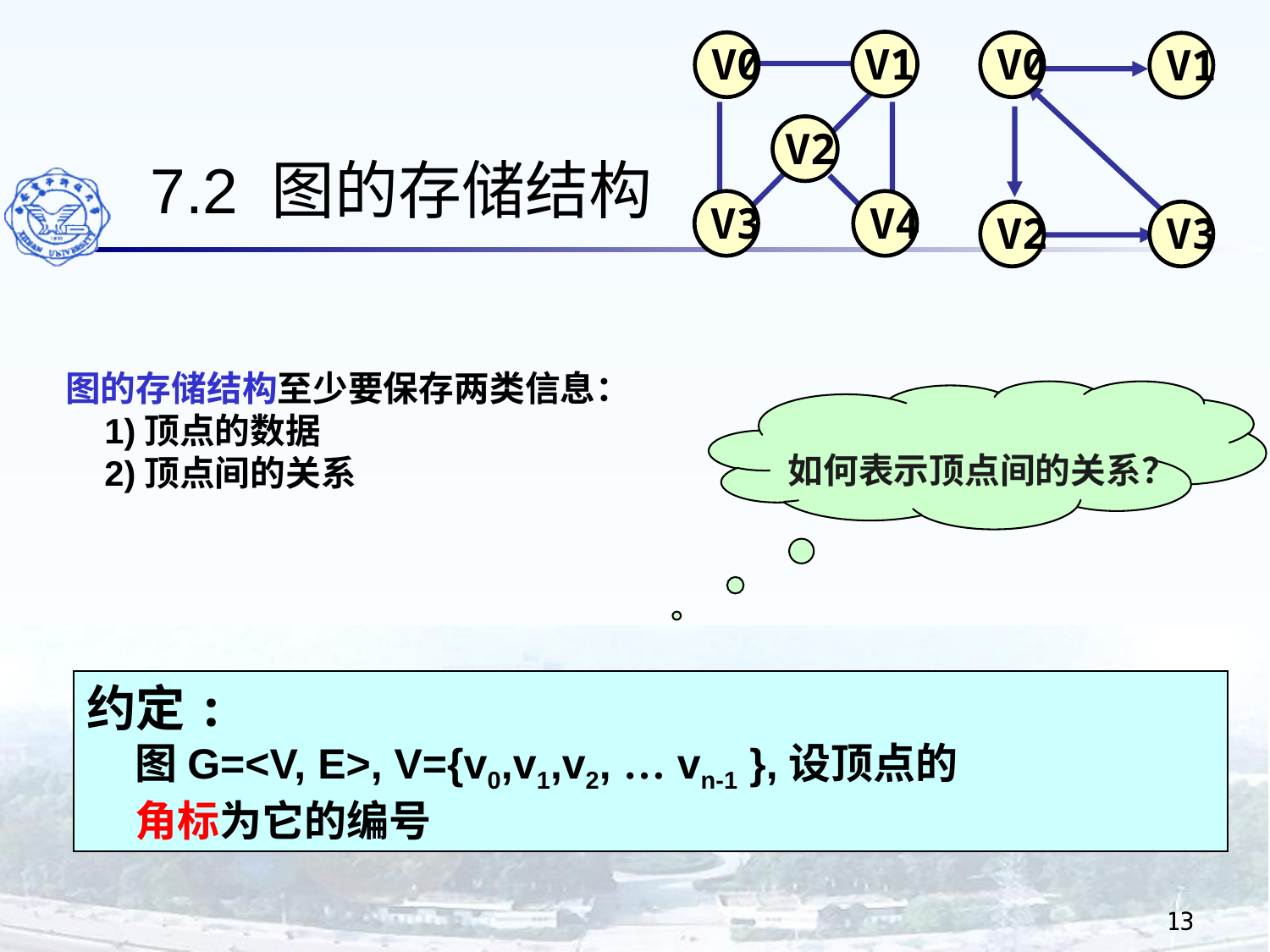

V0

 V1

 V2

 V3

 V4

 V0

 V1

 V2

 V3

7.2 图的存储结构
图的存储结构至少要保存两类信息：
    1)顶点的数据
    2)顶点间的关系

  如何表示顶点间的关系？

约定:
    图G=<V, E>, V={v0,v1,v2, … vn-1 },设顶点的
    角标为它的编号
13